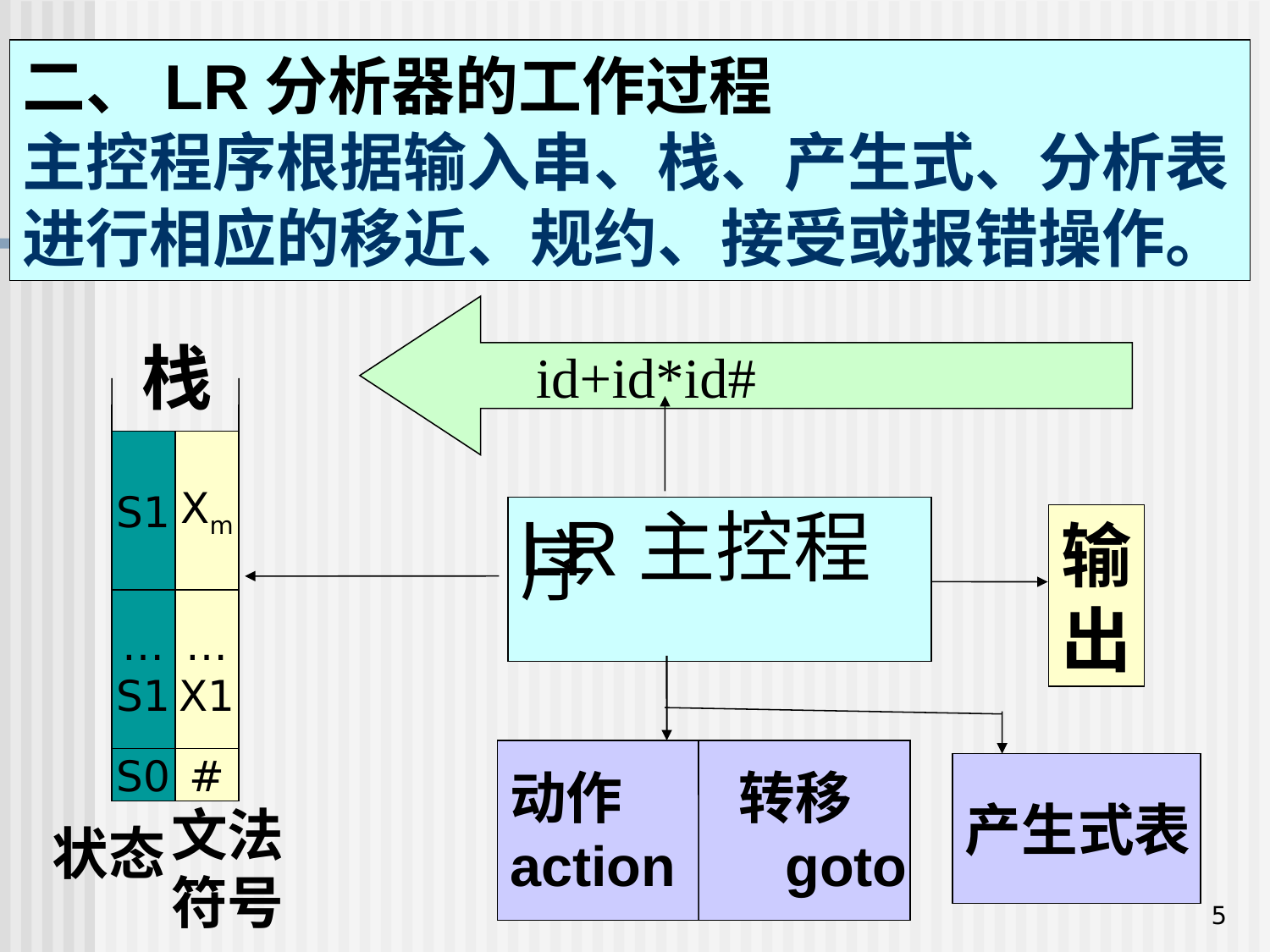

二、LR分析器的工作过程
主控程序根据输入串、栈、产生式、分析表进行相应的移近、规约、接受或报错操作。
        id+id*id#
栈

S1
Xm

LR主控程序

输
出

…
S1
…
X1

动作         转移
action       goto

S0
#
产生式表
文法符号
状态
5